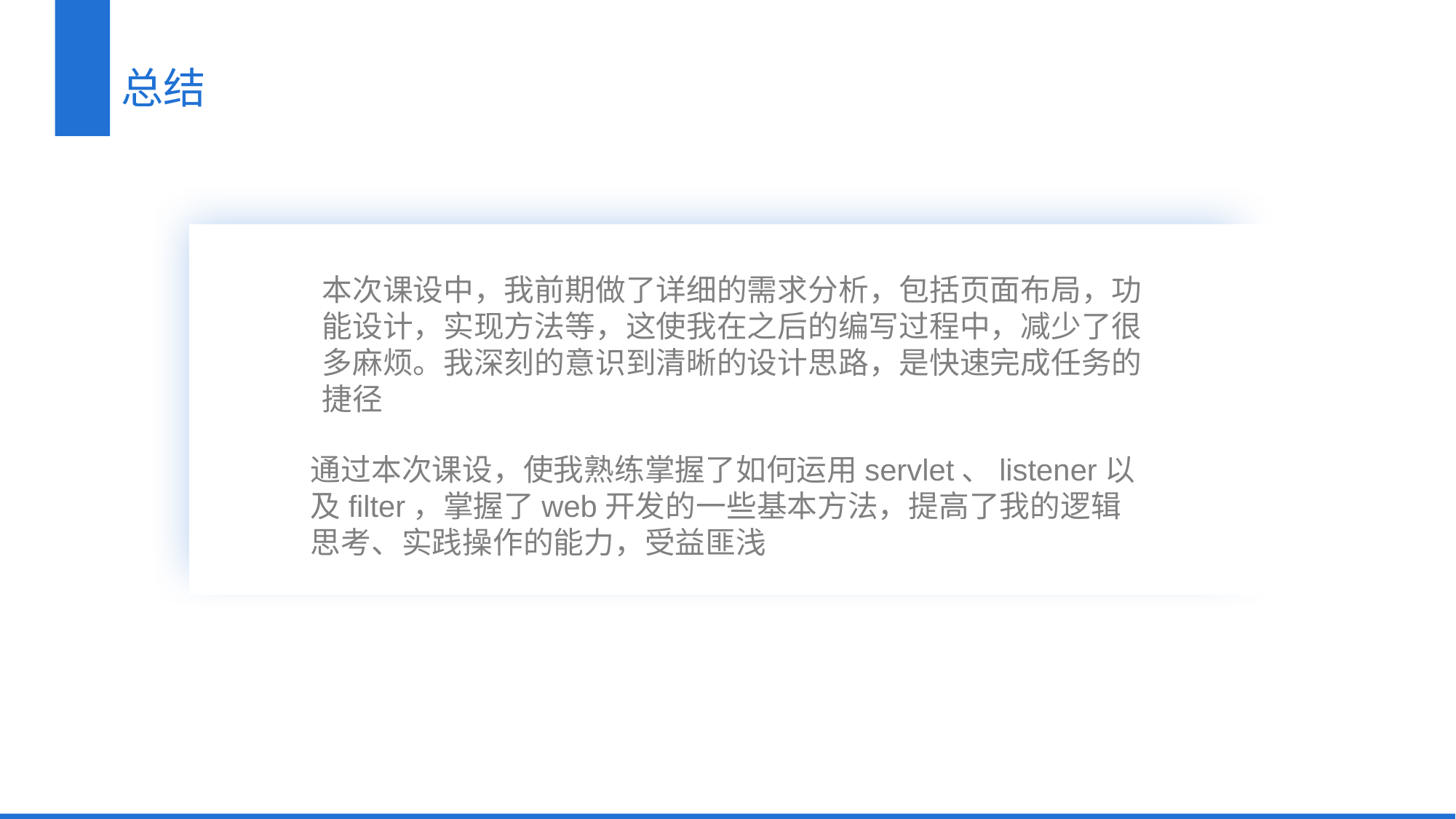

总结

本次课设中，我前期做了详细的需求分析，包括页面布局，功能设计，实现方法等，这使我在之后的编写过程中，减少了很多麻烦。我深刻的意识到清晰的设计思路，是快速完成任务的捷径

通过本次课设，使我熟练掌握了如何运用servlet、listener以及filter，掌握了web开发的一些基本方法，提高了我的逻辑思考、实践操作的能力，受益匪浅